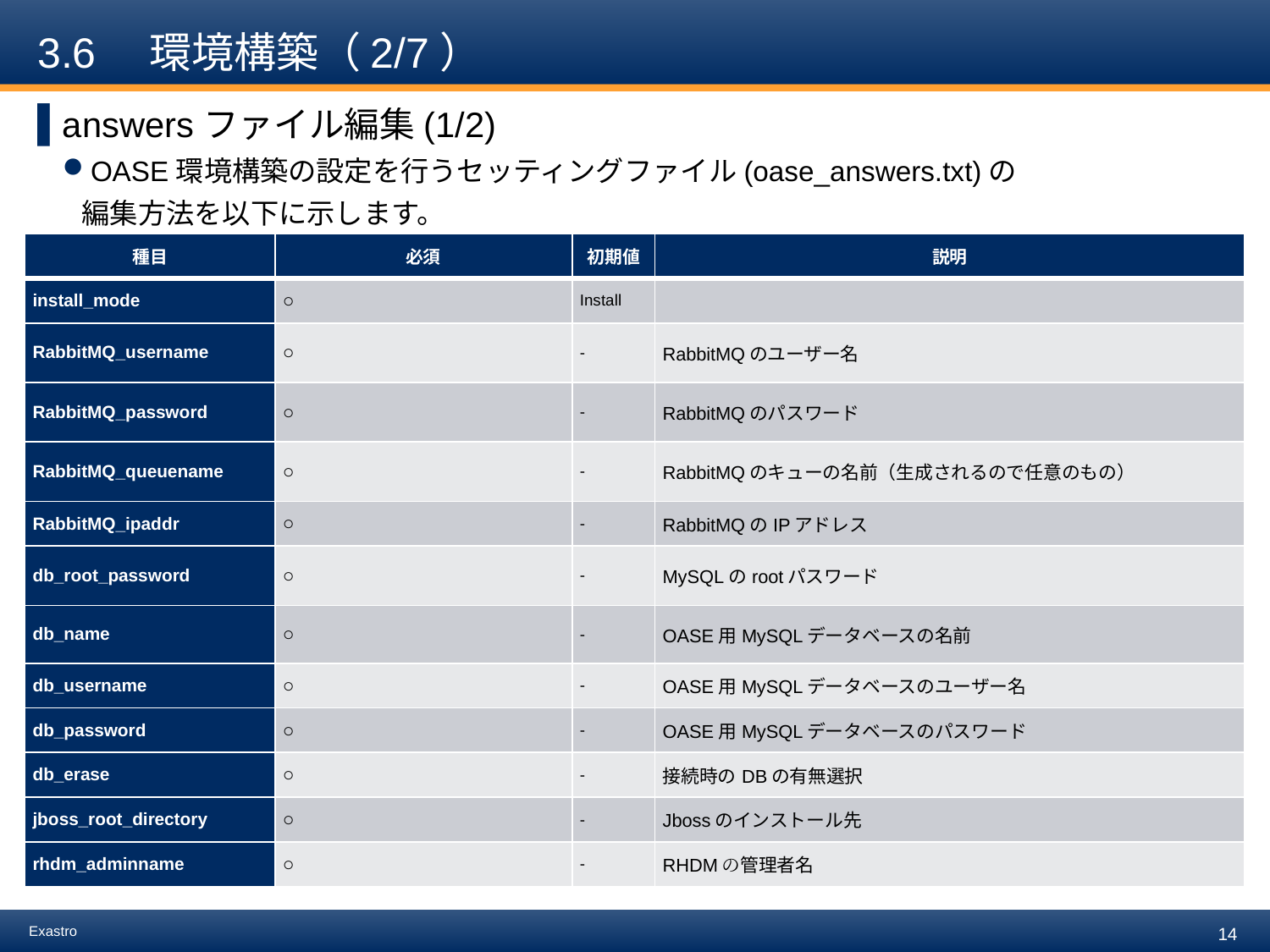

# 3.6　環境構築（2/7）
answersファイル編集(1/2)
OASE環境構築の設定を行うセッティングファイル(oase_answers.txt)の
  編集方法を以下に示します。

| 種目 | 必須 | 初期値 | 説明 |
| --- | --- | --- | --- |
| install\_mode | ○ | Install |  |
| RabbitMQ\_username | ○ | - | RabbitMQのユーザー名 |
| RabbitMQ\_password | ○ | - | RabbitMQのパスワード |
| RabbitMQ\_queuename | ○ | - | RabbitMQのキューの名前（生成されるので任意のもの） |
| RabbitMQ\_ipaddr | ○ | - | RabbitMQのIPアドレス |
| db\_root\_password | ○ | - | MySQLのrootパスワード |
| db\_name | ○ | - | OASE用MySQLデータベースの名前 |
| db\_username | ○ | - | OASE用MySQLデータベースのユーザー名 |
| db\_password | ○ | - | OASE用MySQLデータベースのパスワード |
| db\_erase | ○ | - | 接続時のDBの有無選択 |
| jboss\_root\_directory | ○ | - | Jbossのインストール先 |
| rhdm\_adminname | ○ | - | RHDMの管理者名 |